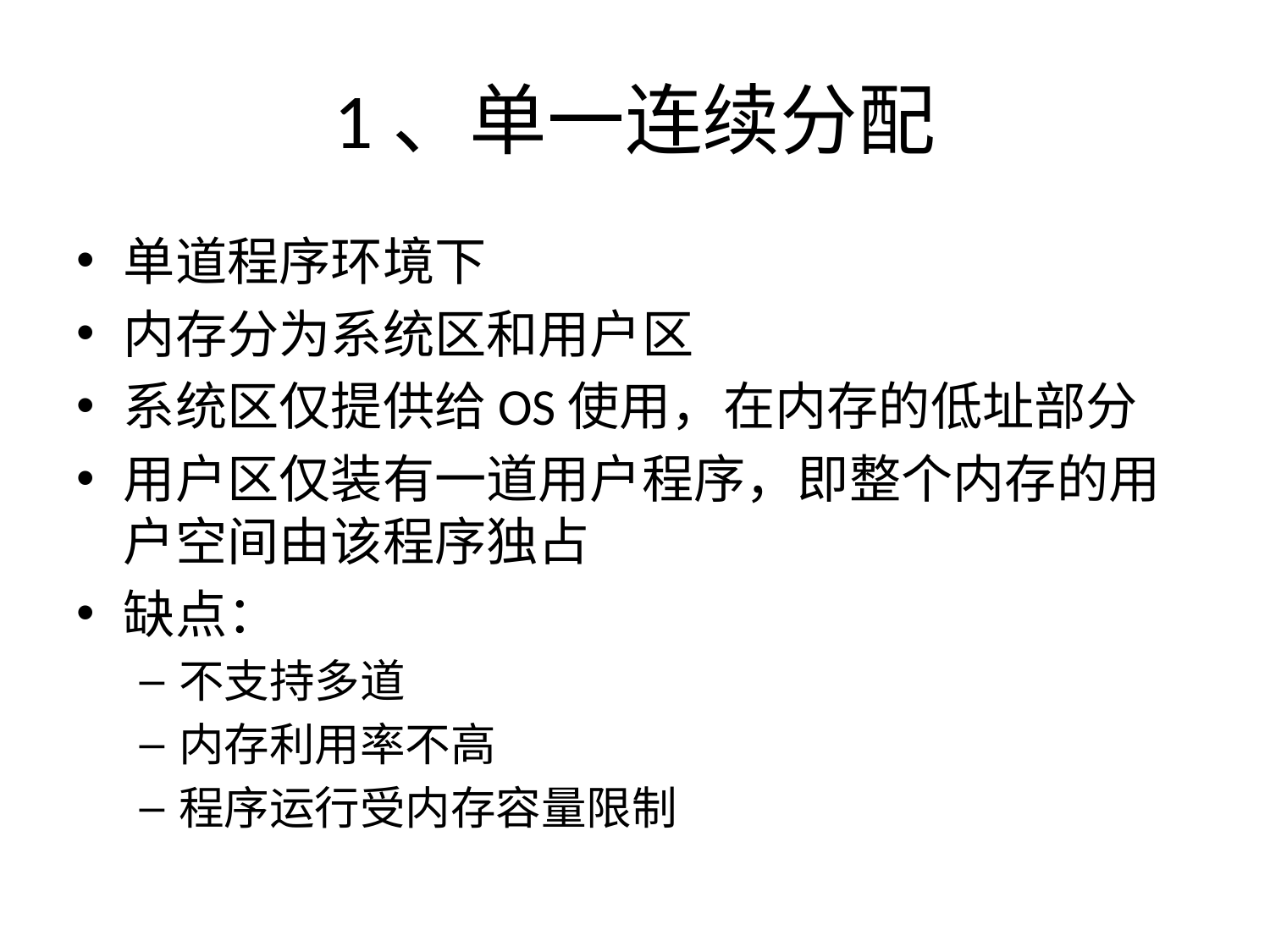

# 1、单一连续分配
单道程序环境下
内存分为系统区和用户区
系统区仅提供给OS使用，在内存的低址部分
用户区仅装有一道用户程序，即整个内存的用户空间由该程序独占
缺点：
不支持多道
内存利用率不高
程序运行受内存容量限制